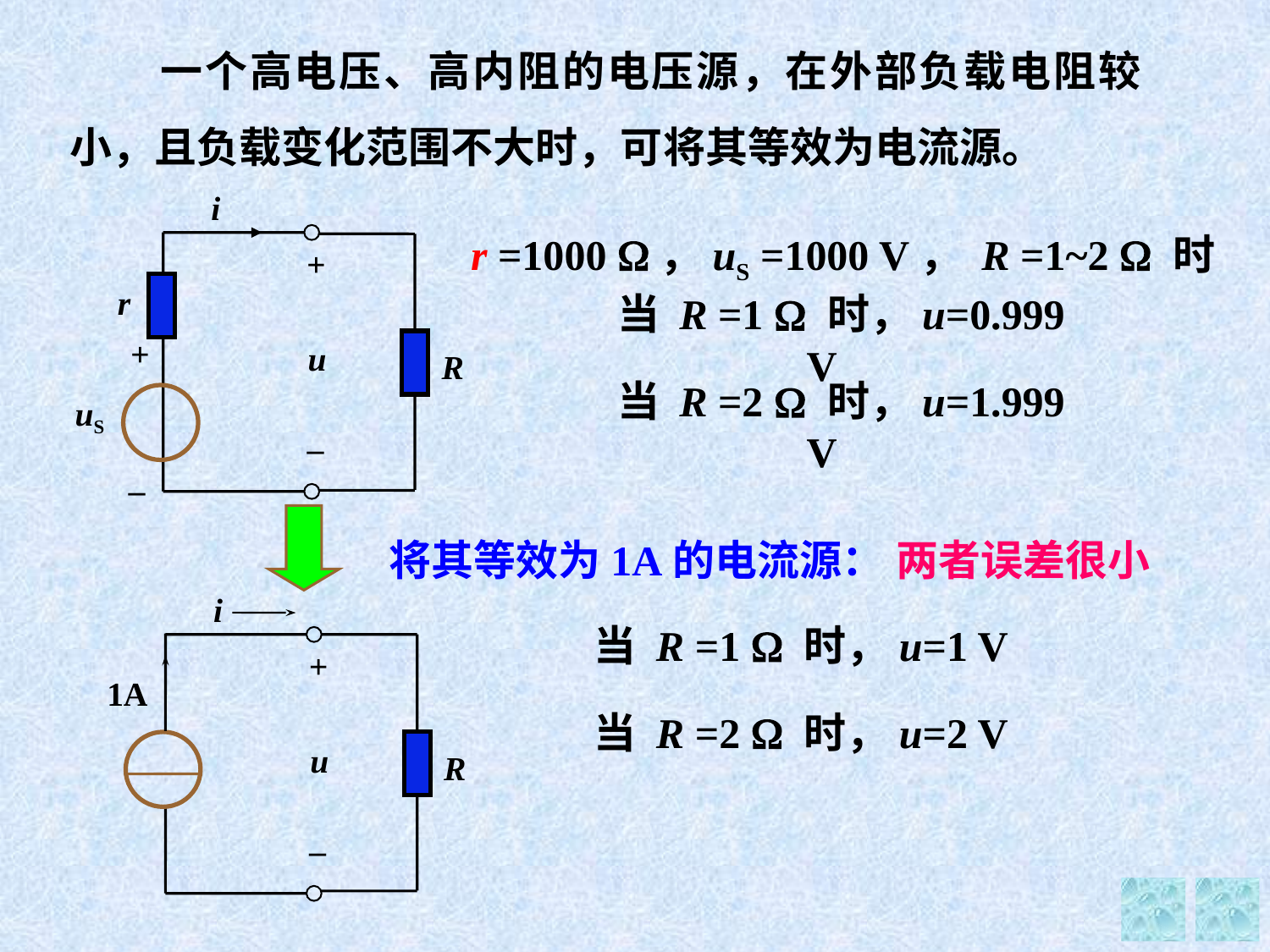

一个高电压、高内阻的电压源，在外部负载电阻较小，且负载变化范围不大时，可将其等效为电流源。

i

+
r

+
u

uS
_

_

r =1000 Ω，uS =1000 V， R =1~2 Ω 时

R

   当 R =1 Ω 时，u=0.999 V
   当 R =2 Ω 时，u=1.999 V

将其等效为1A的电流源：
两者误差很小

i

+
1A

u

_

   当 R =1 Ω 时，u=1 V

R

   当 R =2 Ω 时，u=2 V